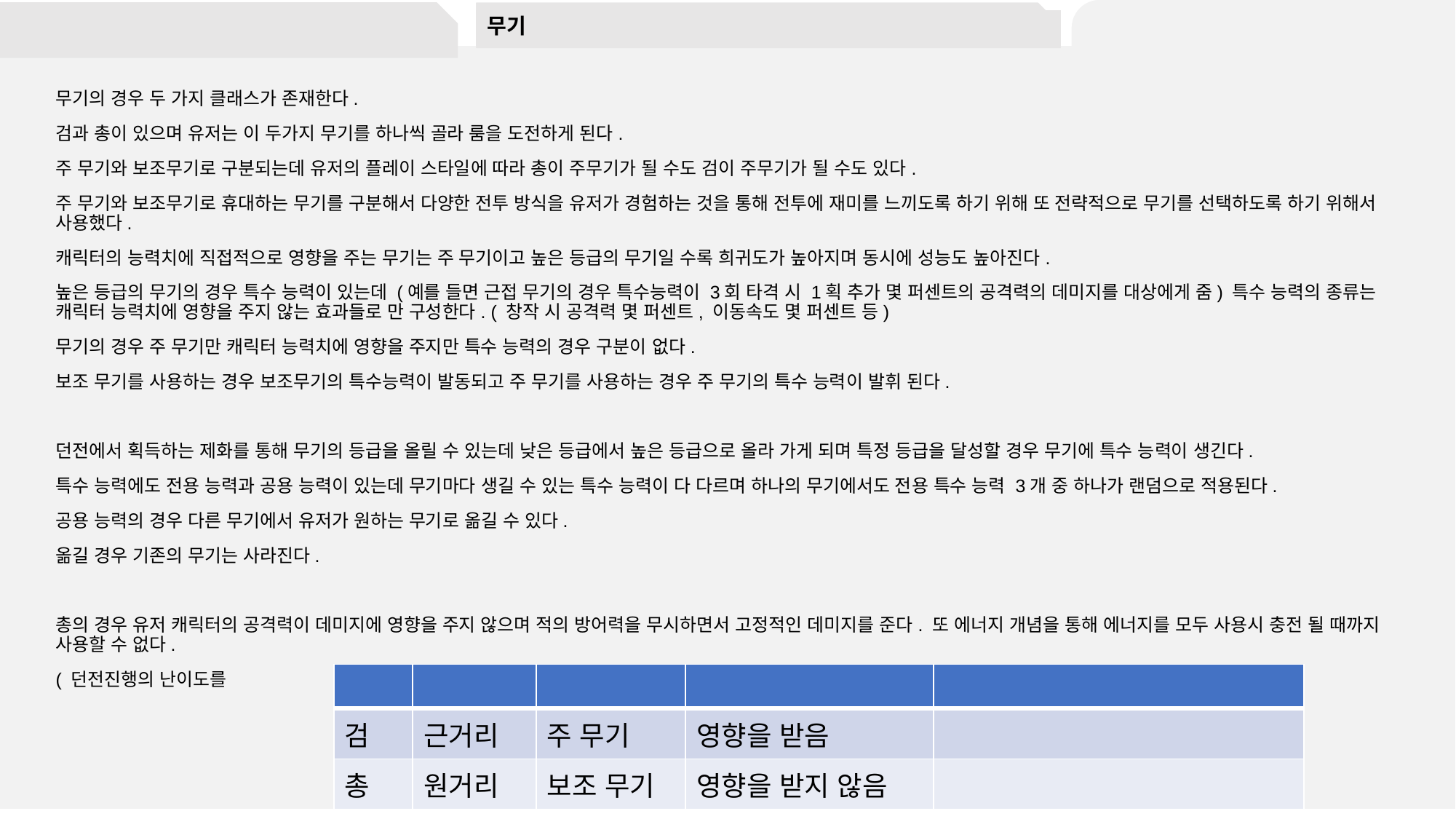

무기
#
무기의 경우 두 가지 클래스가 존재한다.
검과 총이 있으며 유저는 이 두가지 무기를 하나씩 골라 룸을 도전하게 된다.
주 무기와 보조무기로 구분되는데 유저의 플레이 스타일에 따라 총이 주무기가 될 수도 검이 주무기가 될 수도 있다.
주 무기와 보조무기로 휴대하는 무기를 구분해서 다양한 전투 방식을 유저가 경험하는 것을 통해 전투에 재미를 느끼도록 하기 위해 또 전략적으로 무기를 선택하도록 하기 위해서 사용했다.
캐릭터의 능력치에 직접적으로 영향을 주는 무기는 주 무기이고 높은 등급의 무기일 수록 희귀도가 높아지며 동시에 성능도 높아진다.
높은 등급의 무기의 경우 특수 능력이 있는데 (예를 들면 근접 무기의 경우 특수능력이 3회 타격 시 1획 추가 몇 퍼센트의 공격력의 데미지를 대상에게 줌) 특수 능력의 종류는 캐릭터 능력치에 영향을 주지 않는 효과들로 만 구성한다. ( 창작 시 공격력 몇 퍼센트, 이동속도 몇 퍼센트 등)
무기의 경우 주 무기만 캐릭터 능력치에 영향을 주지만 특수 능력의 경우 구분이 없다.
보조 무기를 사용하는 경우 보조무기의 특수능력이 발동되고 주 무기를 사용하는 경우 주 무기의 특수 능력이 발휘 된다.

던전에서 획득하는 제화를 통해 무기의 등급을 올릴 수 있는데 낮은 등급에서 높은 등급으로 올라 가게 되며 특정 등급을 달성할 경우 무기에 특수 능력이 생긴다.
특수 능력에도 전용 능력과 공용 능력이 있는데 무기마다 생길 수 있는 특수 능력이 다 다르며 하나의 무기에서도 전용 특수 능력 3개 중 하나가 랜덤으로 적용된다.
공용 능력의 경우 다른 무기에서 유저가 원하는 무기로 옮길 수 있다.
옮길 경우 기존의 무기는 사라진다.

총의 경우 유저 캐릭터의 공격력이 데미지에 영향을 주지 않으며 적의 방어력을 무시하면서 고정적인 데미지를 준다. 또 에너지 개념을 통해 에너지를 모두 사용시 충전 될 때까지 사용할 수 없다.
( 던전진행의 난이도를

|  |  |  |  |  |
| --- | --- | --- | --- | --- |
| 검 | 근거리 | 주 무기 | 영향을 받음 |  |
| 총 | 원거리 | 보조 무기 | 영향을 받지 않음 |  |